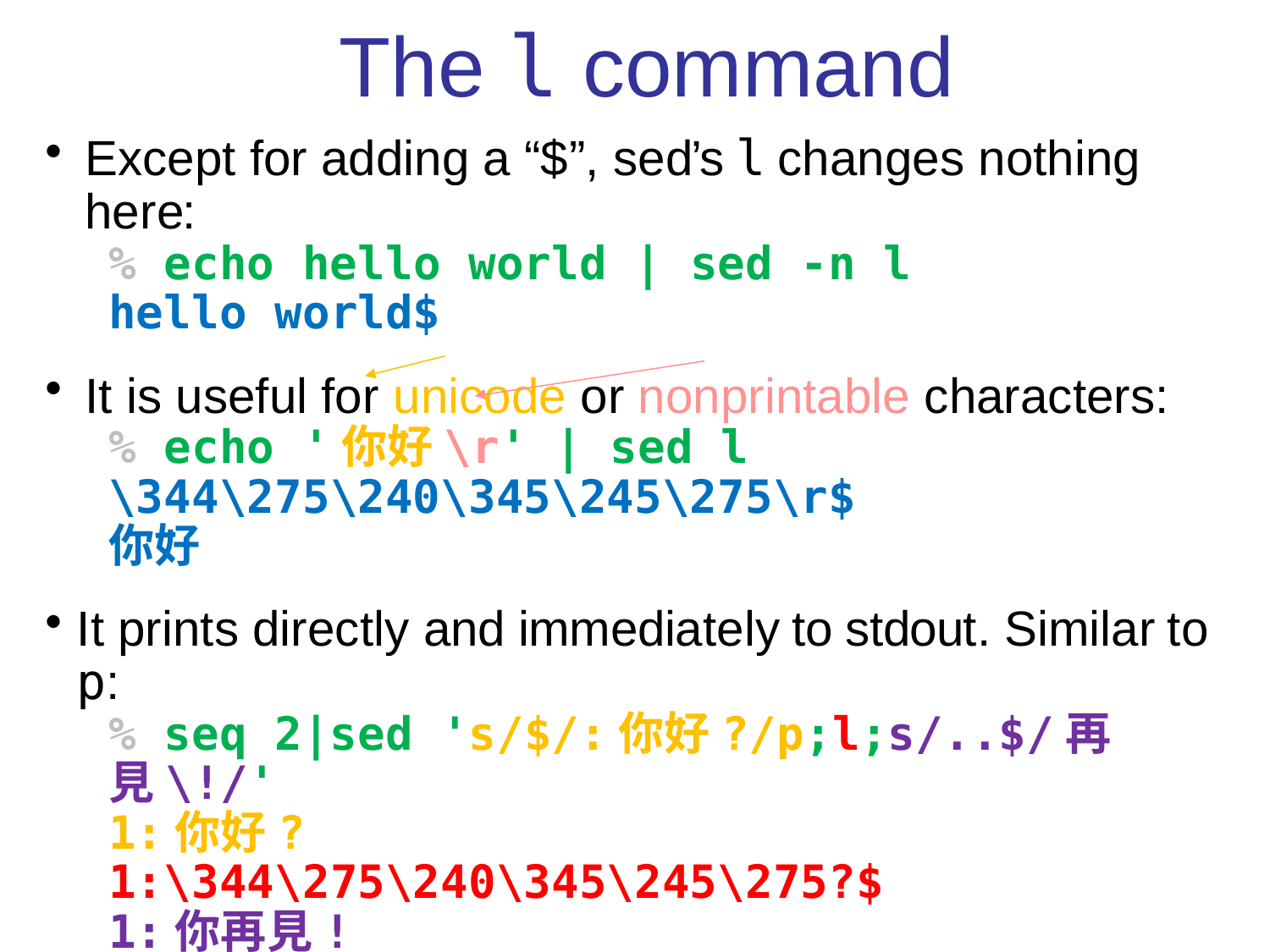

# The l command
Except for adding a “$”, sed’s l changes nothing here:
% echo hello world | sed -n l
hello world$
It is useful for unicode or nonprintable characters:
% echo '你好\r' | sed l
\344\275\240\345\245\275\r$
你好
It prints directly and immediately to stdout. Similar to p:
% seq 2|sed 's/$/:你好?/p;l;s/..$/再見\!/'
1:你好?
1:\344\275\240\345\245\275?$
1:你再見!
2:你好?
2:\344\275\240\345\245\275?$
2:你再見!